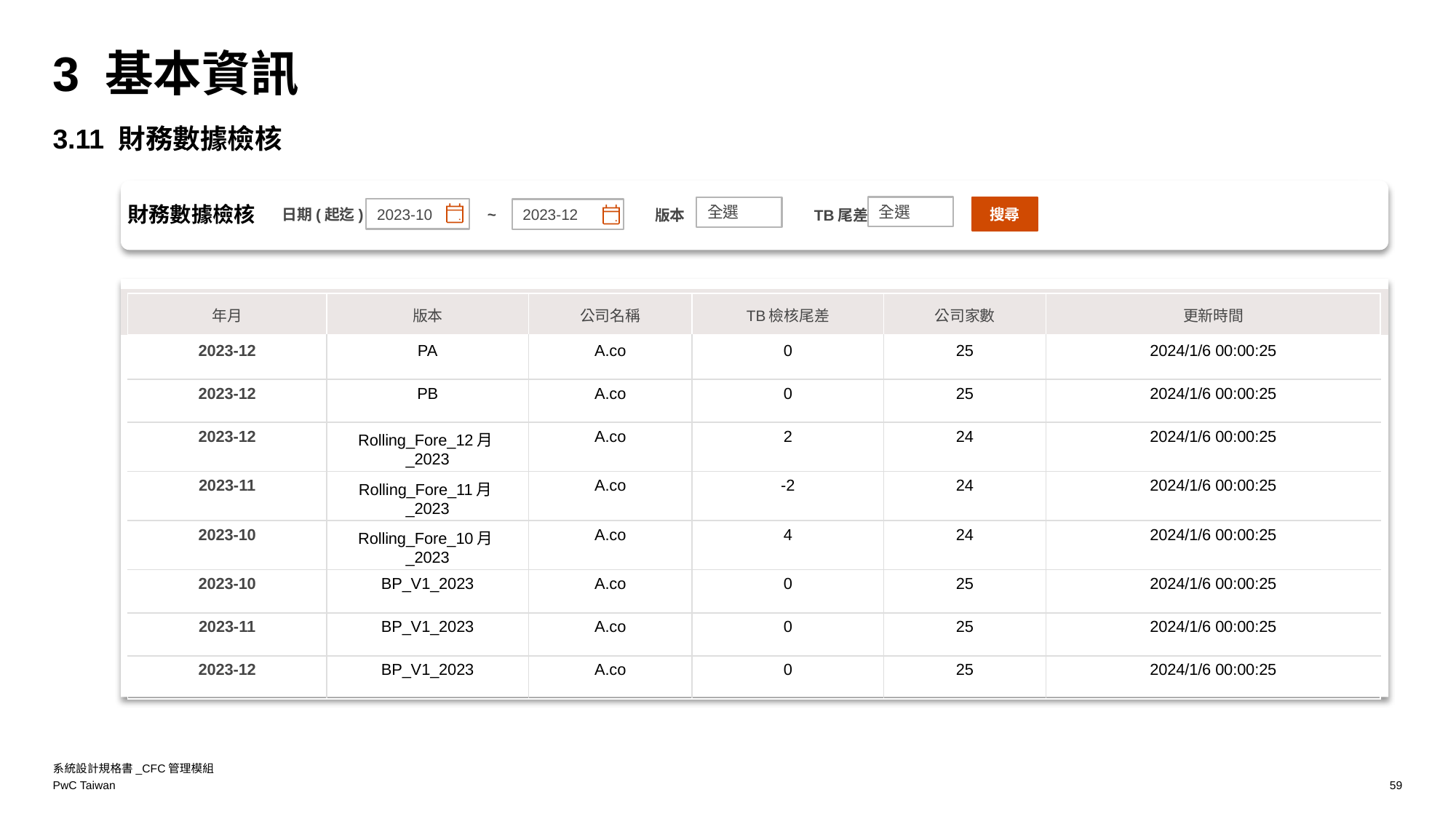

# 3 基本資訊
3.11 財務數據檢核

全選
全選
版本
搜尋
2023-10
2023-12

日期(起迄)
~
財務數據檢核
TB尾差

| 年月 | 版本 | 公司名稱 | TB檢核尾差 | 公司家數 | 更新時間 |
| --- | --- | --- | --- | --- | --- |
| 2023-12 | PA | A.co | 0 | 25 | 2024/1/6 00:00:25 |
| 2023-12 | PB | A.co | 0 | 25 | 2024/1/6 00:00:25 |
| 2023-12 | Rolling\_Fore\_12月\_2023 | A.co | 2 | 24 | 2024/1/6 00:00:25 |
| 2023-11 | Rolling\_Fore\_11月\_2023 | A.co | -2 | 24 | 2024/1/6 00:00:25 |
| 2023-10 | Rolling\_Fore\_10月\_2023 | A.co | 4 | 24 | 2024/1/6 00:00:25 |
| 2023-10 | BP\_V1\_2023 | A.co | 0 | 25 | 2024/1/6 00:00:25 |
| 2023-11 | BP\_V1\_2023 | A.co | 0 | 25 | 2024/1/6 00:00:25 |
| 2023-12 | BP\_V1\_2023 | A.co | 0 | 25 | 2024/1/6 00:00:25 |
系統設計規格書_CFC管理模組
59